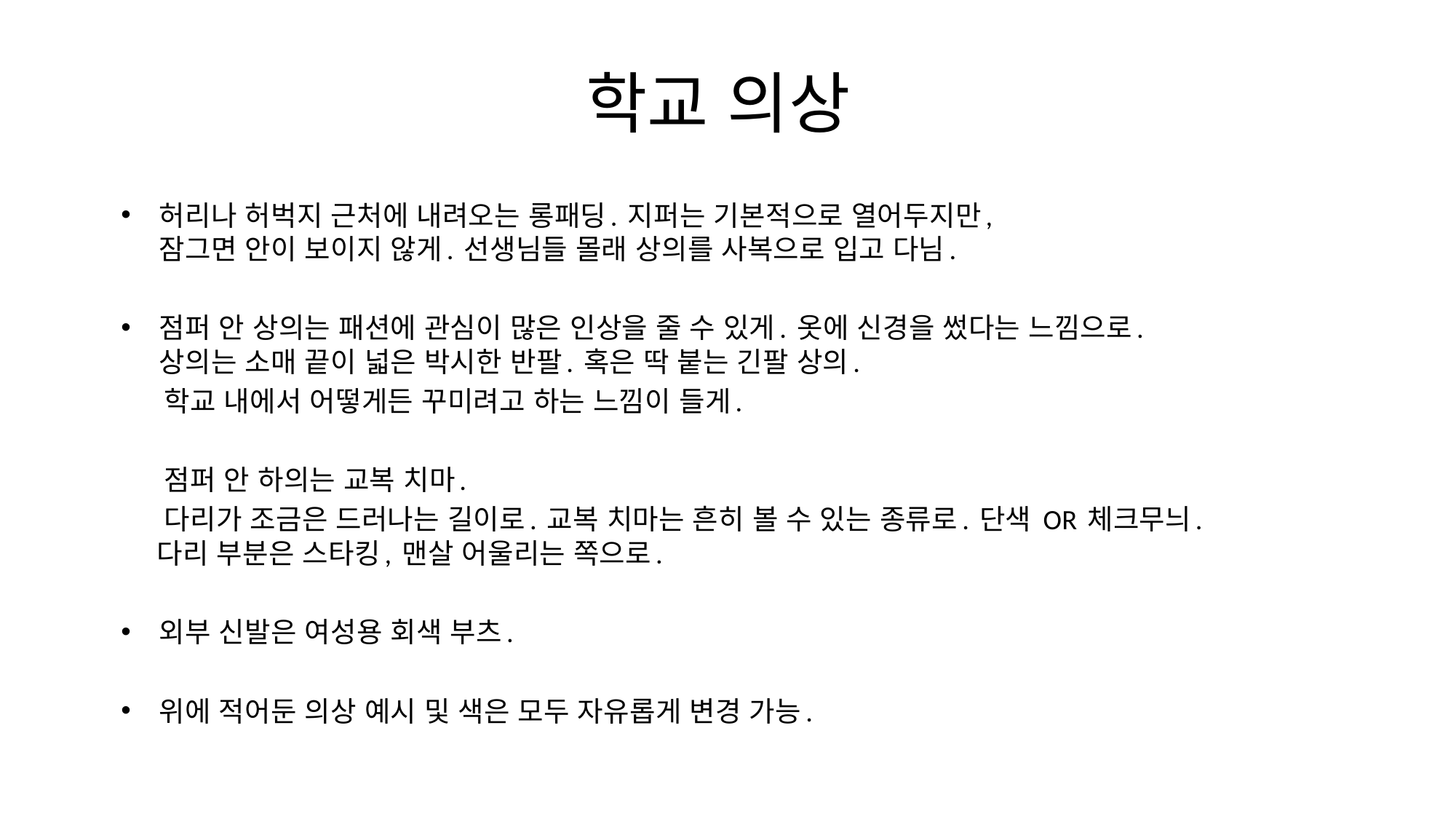

# 학교 의상
허리나 허벅지 근처에 내려오는 롱패딩. 지퍼는 기본적으로 열어두지만,
잠그면 안이 보이지 않게. 선생님들 몰래 상의를 사복으로 입고 다님.

점퍼 안 상의는 패션에 관심이 많은 인상을 줄 수 있게. 옷에 신경을 썼다는 느낌으로.
상의는 소매 끝이 넓은 박시한 반팔. 혹은 딱 붙는 긴팔 상의.
     학교 내에서 어떻게든 꾸미려고 하는 느낌이 들게.

     점퍼 안 하의는 교복 치마.
     다리가 조금은 드러나는 길이로. 교복 치마는 흔히 볼 수 있는 종류로. 단색 OR 체크무늬.
     다리 부분은 스타킹, 맨살 어울리는 쪽으로.

외부 신발은 여성용 회색 부츠.

위에 적어둔 의상 예시 및 색은 모두 자유롭게 변경 가능.